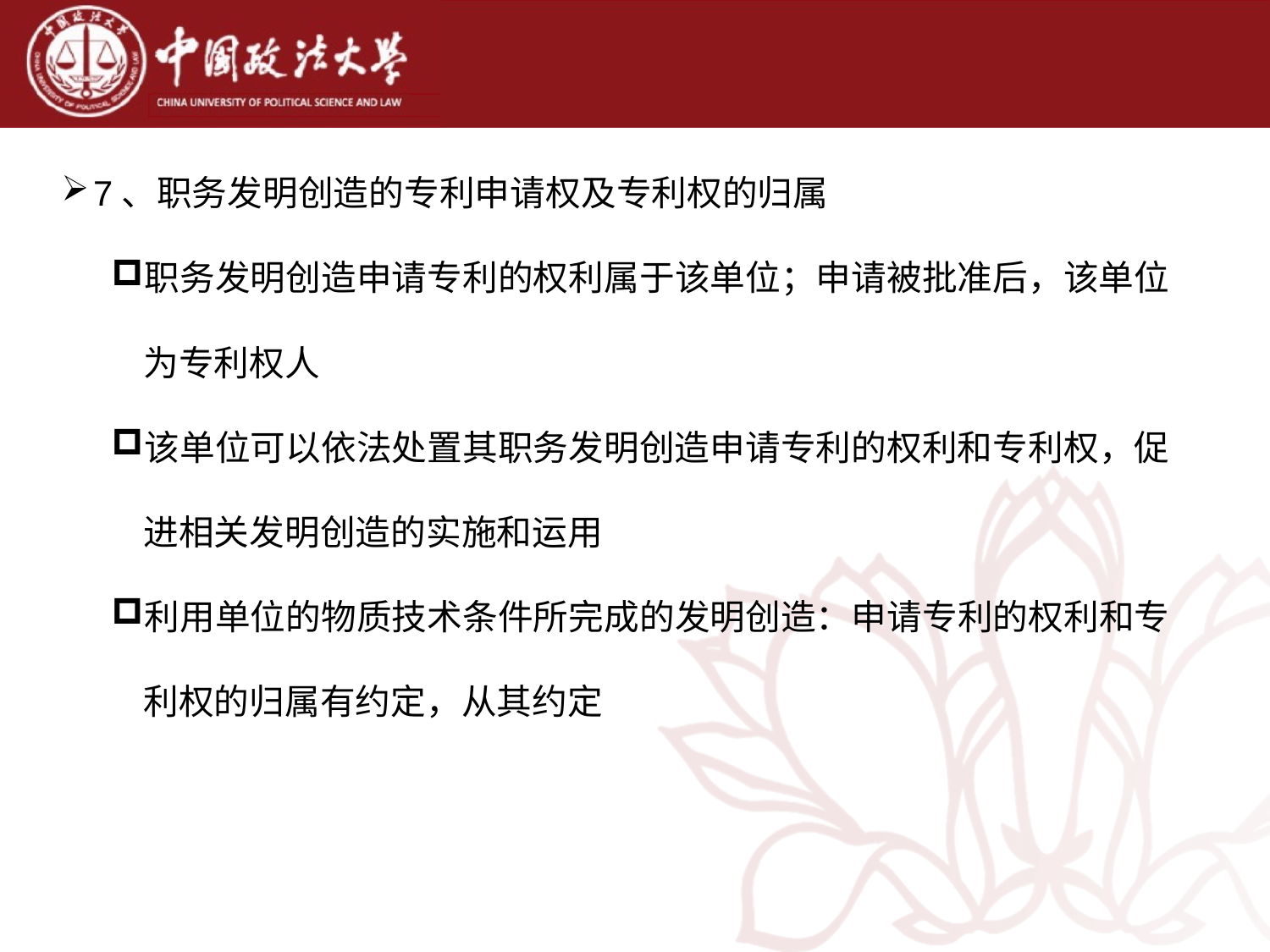

7、职务发明创造的专利申请权及专利权的归属
职务发明创造申请专利的权利属于该单位；申请被批准后，该单位为专利权人
该单位可以依法处置其职务发明创造申请专利的权利和专利权，促进相关发明创造的实施和运用
利用单位的物质技术条件所完成的发明创造：申请专利的权利和专利权的归属有约定，从其约定